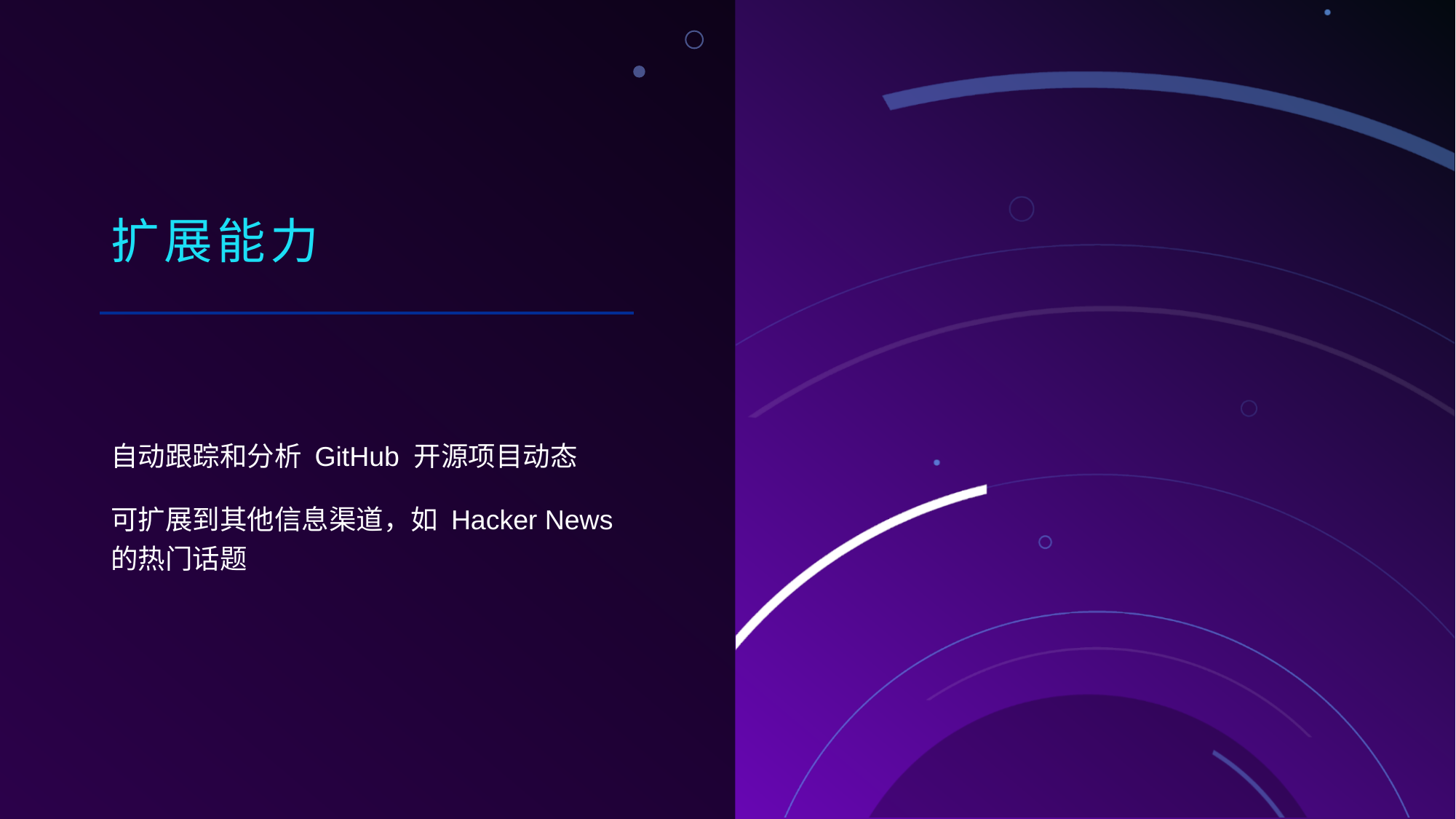

# 扩展能力

自动跟踪和分析 GitHub 开源项目动态
可扩展到其他信息渠道，如 Hacker News 的热门话题